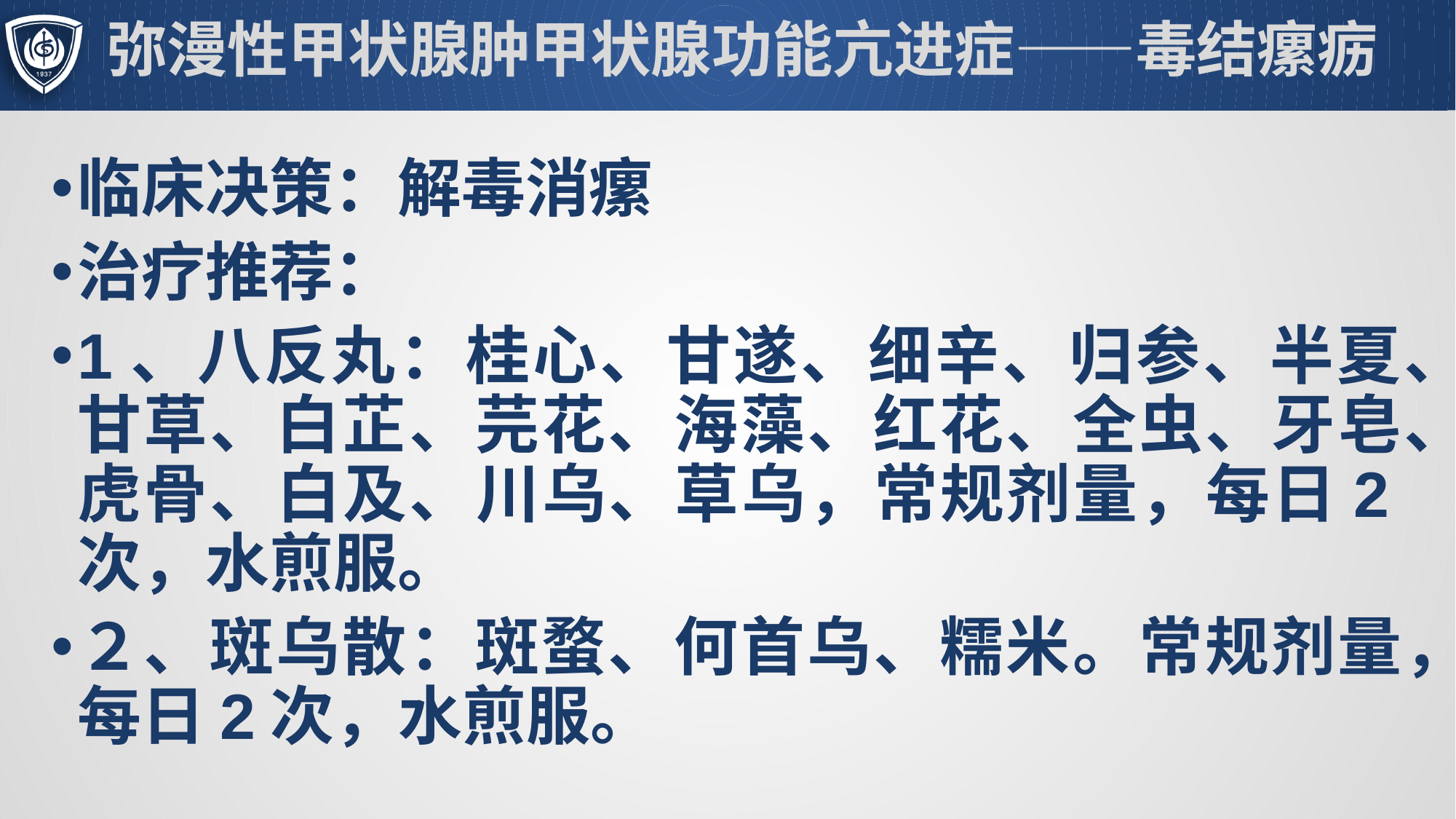

# 弥漫性甲状腺肿甲状腺功能亢进症——毒结瘰疬
临床决策：解毒消瘰
治疗推荐：
1、八反丸：桂心、甘遂、细辛、归参、半夏、甘草、白芷、芫花、海藻、红花、全虫、牙皂、虎骨、白及、川乌、草乌，常规剂量，每日2次，水煎服。
２、斑乌散：斑蝥、何首乌、糯米。常规剂量，每日2次，水煎服。